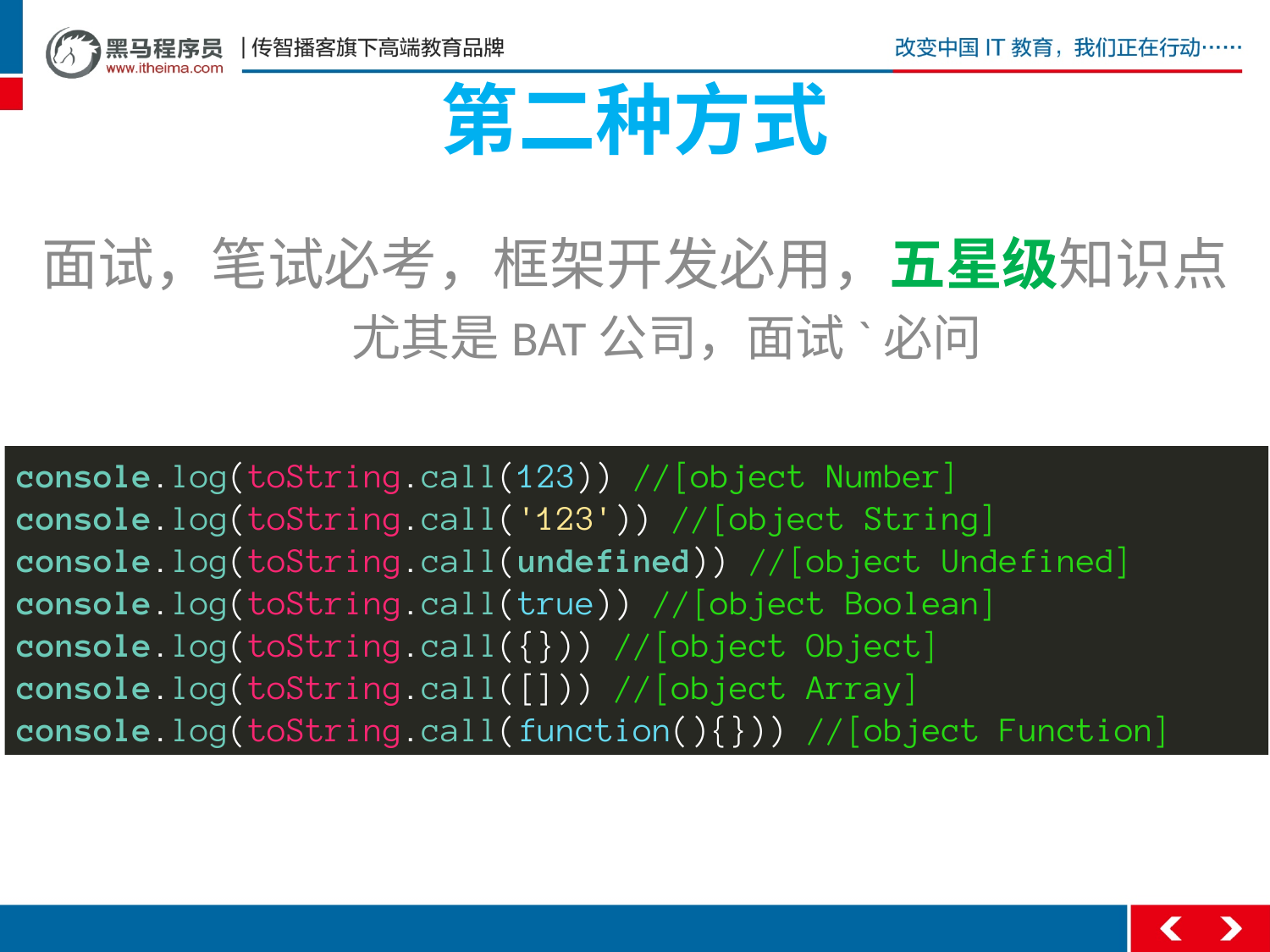

# 第二种方式
面试，笔试必考，框架开发必用，五星级知识点
尤其是BAT公司，面试`必问
console.log(toString.call(123)) //[object Number]
console.log(toString.call('123')) //[object String]
console.log(toString.call(undefined)) //[object Undefined]
console.log(toString.call(true)) //[object Boolean]
console.log(toString.call({})) //[object Object]
console.log(toString.call([])) //[object Array]
console.log(toString.call(function(){})) //[object Function]